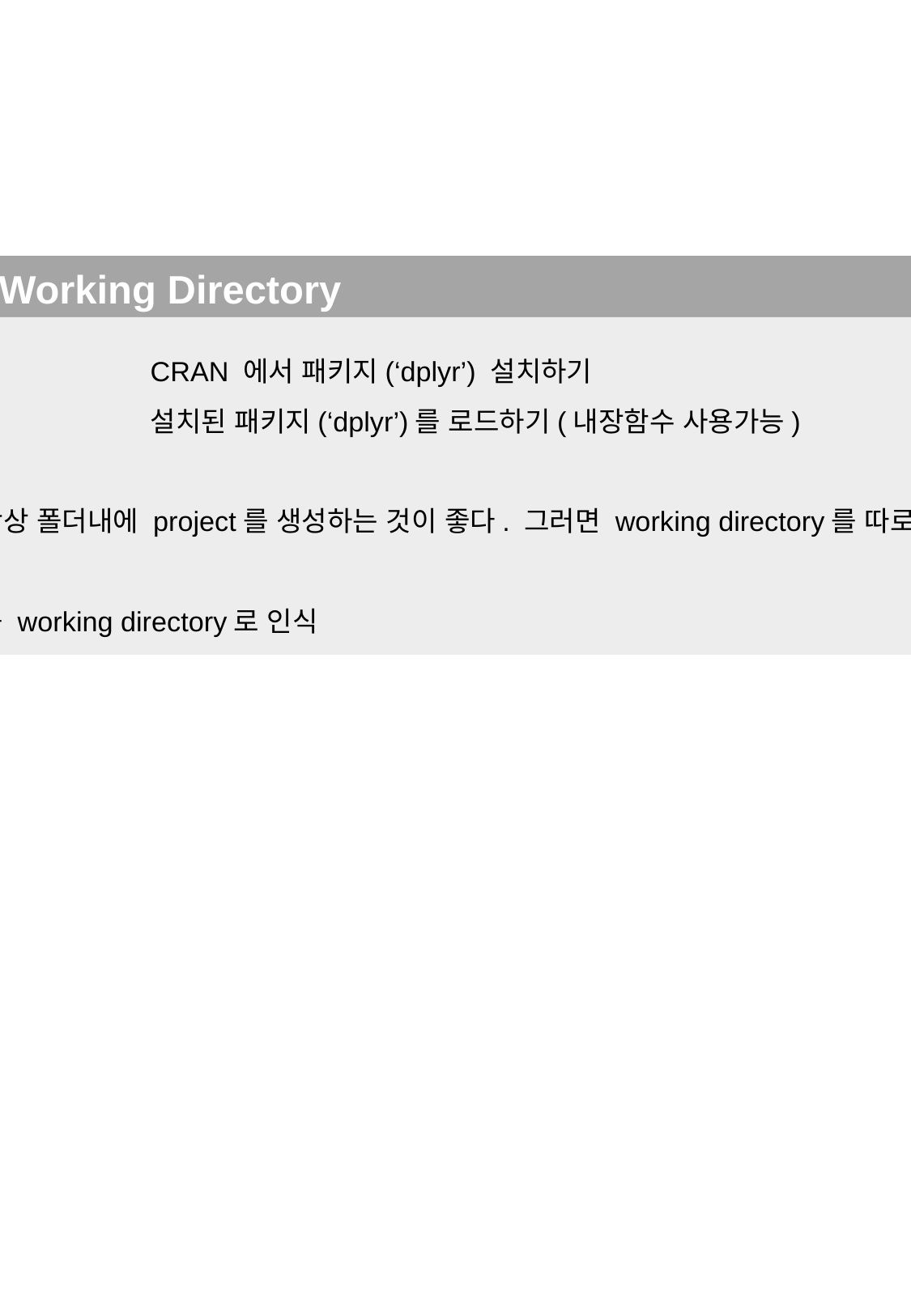

워킹디렉토리 설정  Working Directory

getwd() 				CRAN 에서 패키지(‘dplyr’) 설치하기
setwd(‘D://file/path’) 		설치된 패키지(‘dplyr’)를 로드하기(내장함수 사용가능)

Rstudio를 사용한다면 항상 폴더내에 project를 생성하는 것이 좋다. 그러면 working directory를 따로 설정
       하지 않아도 현재 폴더를 working directory로 인식